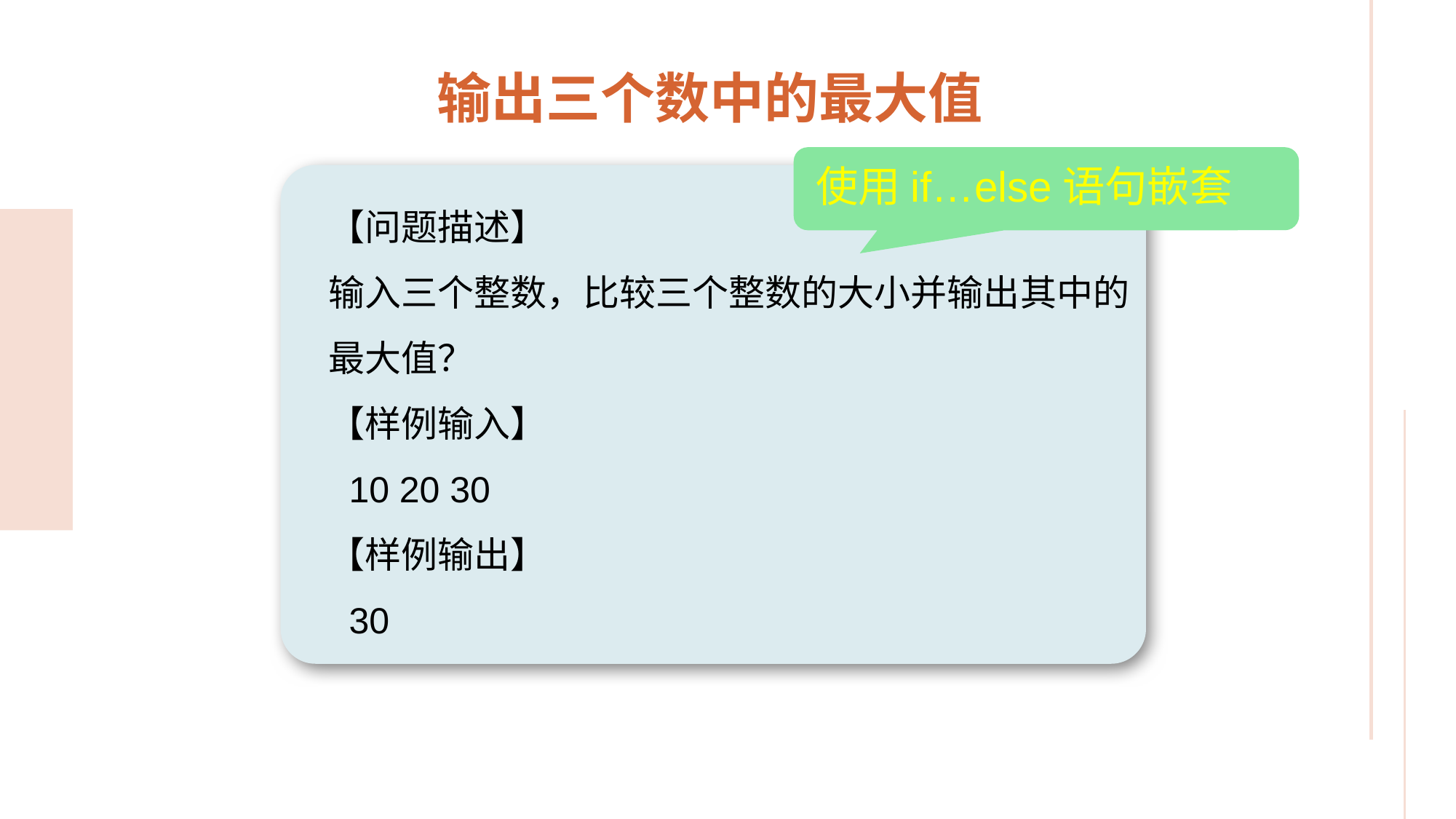

输出三个数中的最大值

使用if…else语句嵌套

【问题描述】
输入三个整数，比较三个整数的大小并输出其中的最大值？
【样例输入】
  10 20 30
【样例输出】
  30